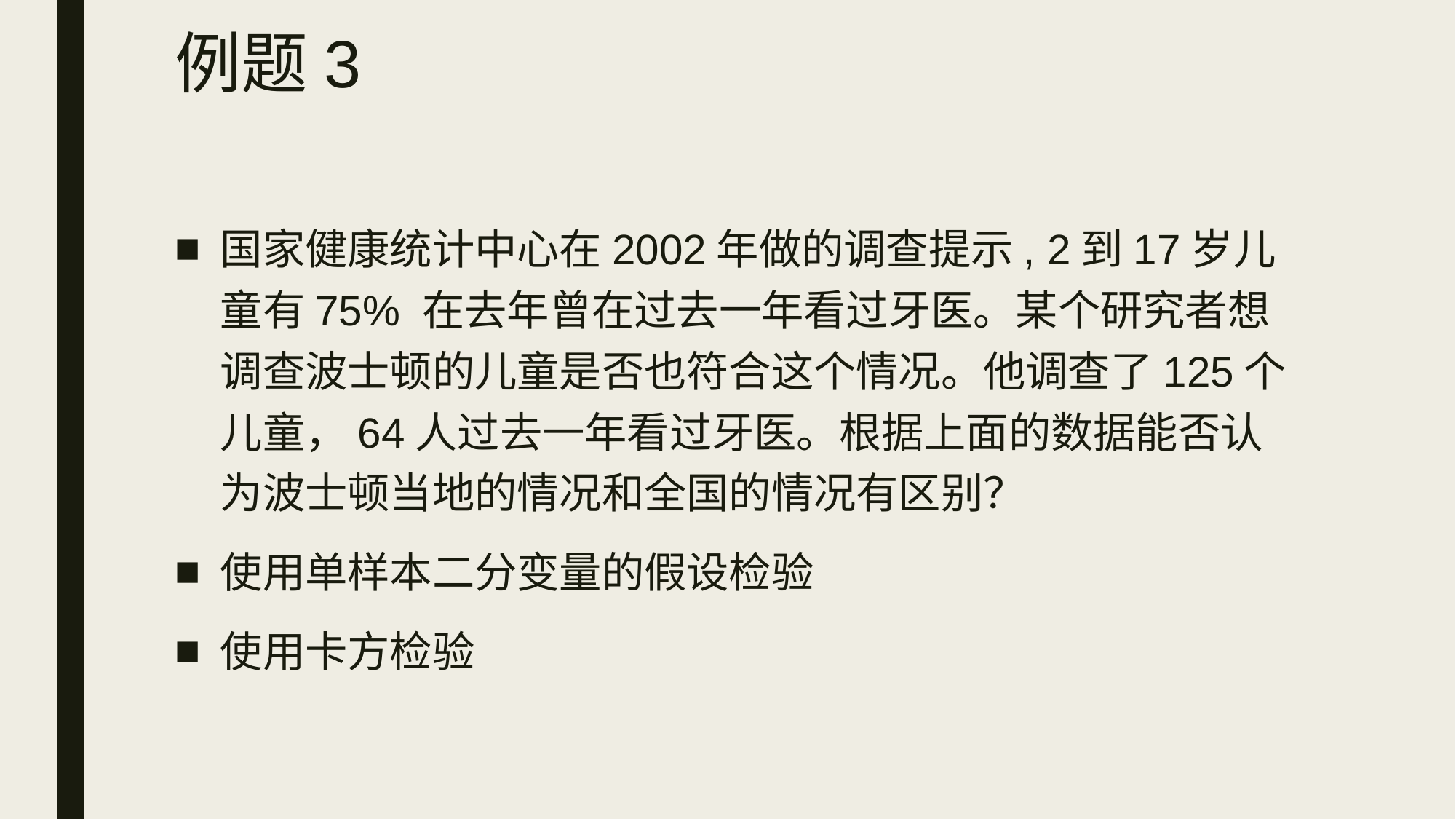

# 例题3
国家健康统计中心在2002年做的调查提示, 2到17岁儿童有75% 在去年曾在过去一年看过牙医。某个研究者想调查波士顿的儿童是否也符合这个情况。他调查了125个儿童，64人过去一年看过牙医。根据上面的数据能否认为波士顿当地的情况和全国的情况有区别？
使用单样本二分变量的假设检验
使用卡方检验